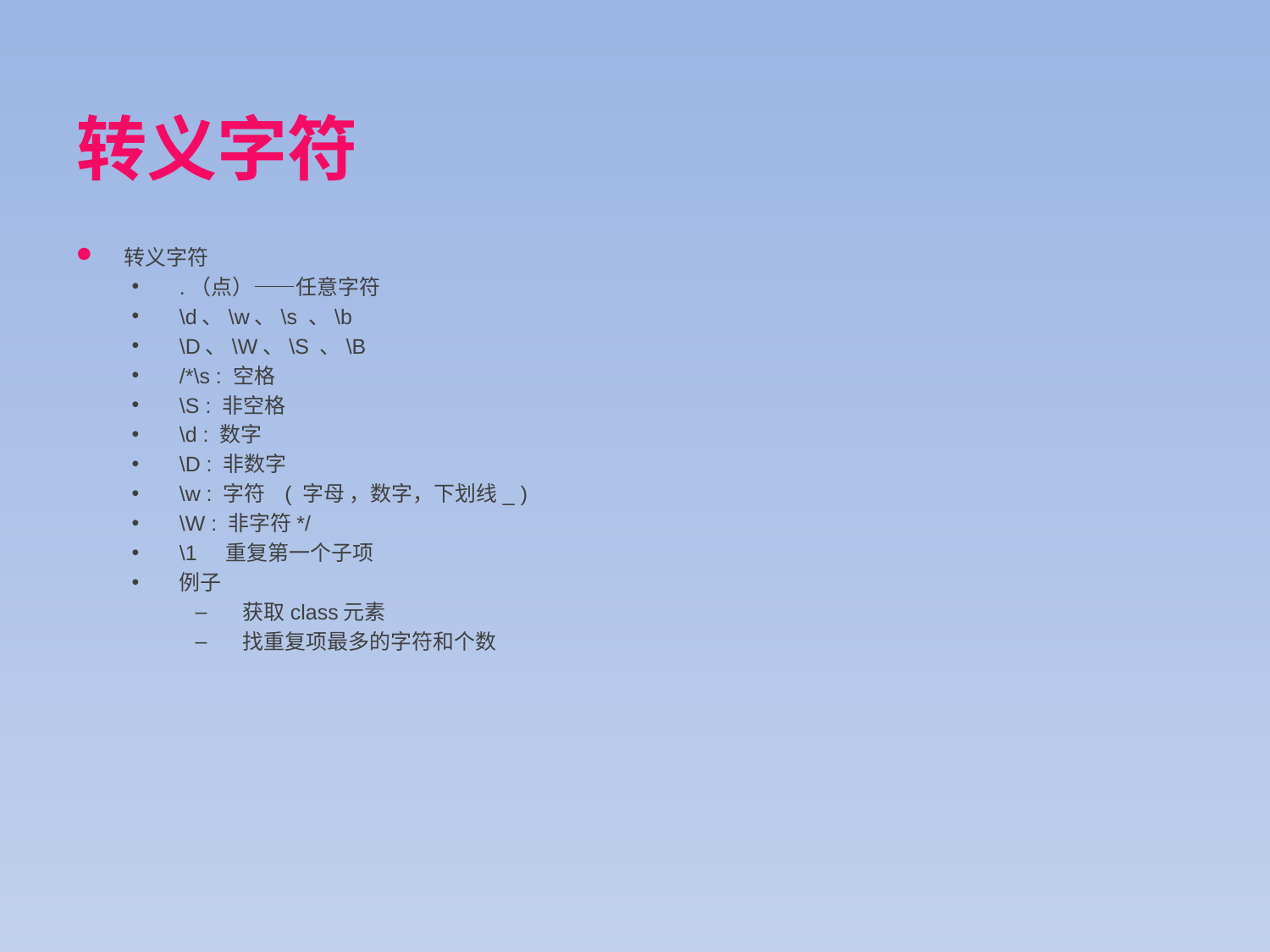

转义字符
转义字符
.（点）——任意字符
\d、\w、\s 、\b
\D、\W、\S 、\B
/*\s : 空格
\S : 非空格
\d : 数字
\D : 非数字
\w : 字符   ( 字母 ，数字，下划线_ )
\W : 非字符*/
\1    重复第一个子项
例子
获取class元素
找重复项最多的字符和个数